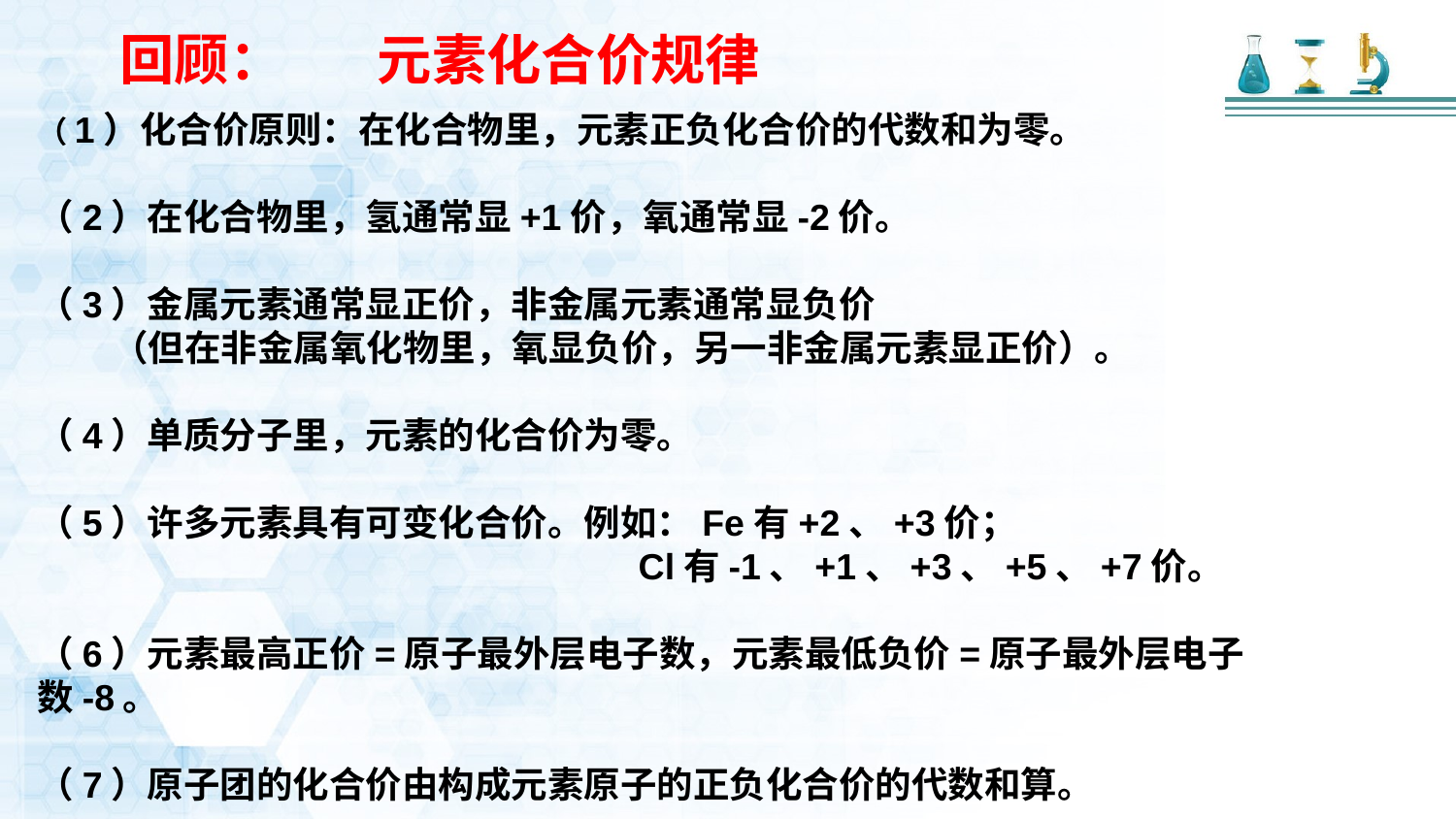

元素化合价规律
回顾：
（1）化合价原则：在化合物里，元素正负化合价的代数和为零。

（2）在化合物里，氢通常显+1价，氧通常显-2价。

（3）金属元素通常显正价，非金属元素通常显负价
        （但在非金属氧化物里，氧显负价，另一非金属元素显正价）。

（4）单质分子里，元素的化合价为零。

（5）许多元素具有可变化合价。例如：Fe有+2、+3价；
                                                           Cl有-1、+1、+3、+5、+7价。

（6）元素最高正价=原子最外层电子数，元素最低负价=原子最外层电子数-8。

（7）原子团的化合价由构成元素原子的正负化合价的代数和算。